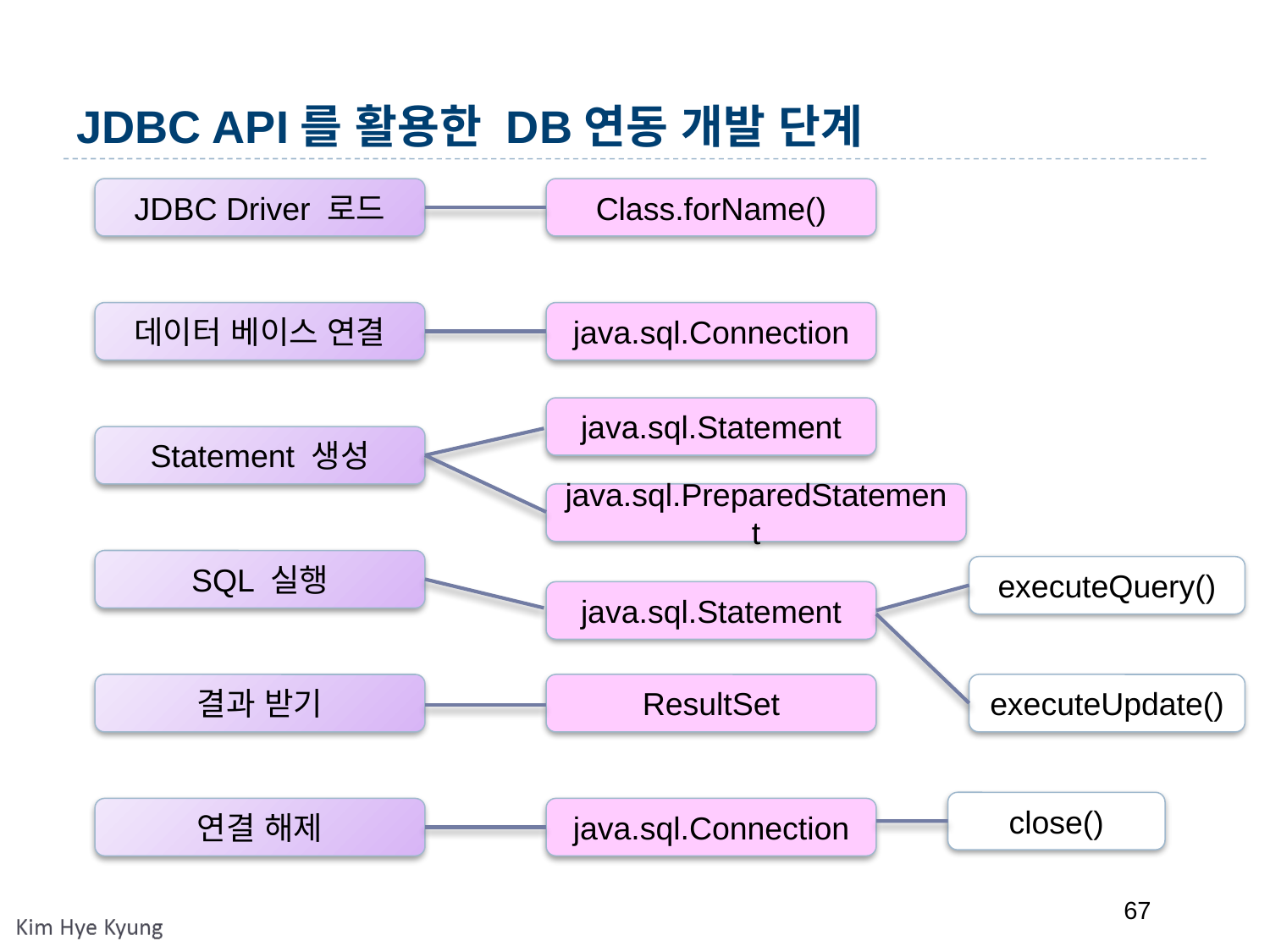

# JDBC API를 활용한 DB연동 개발 단계
JDBC Driver 로드
Class.forName()
데이터 베이스 연결
java.sql.Connection
java.sql.Statement
Statement 생성
java.sql.PreparedStatement
SQL 실행
executeQuery()
java.sql.Statement
executeUpdate()
결과 받기
ResultSet
close()
연결 해제
java.sql.Connection
67